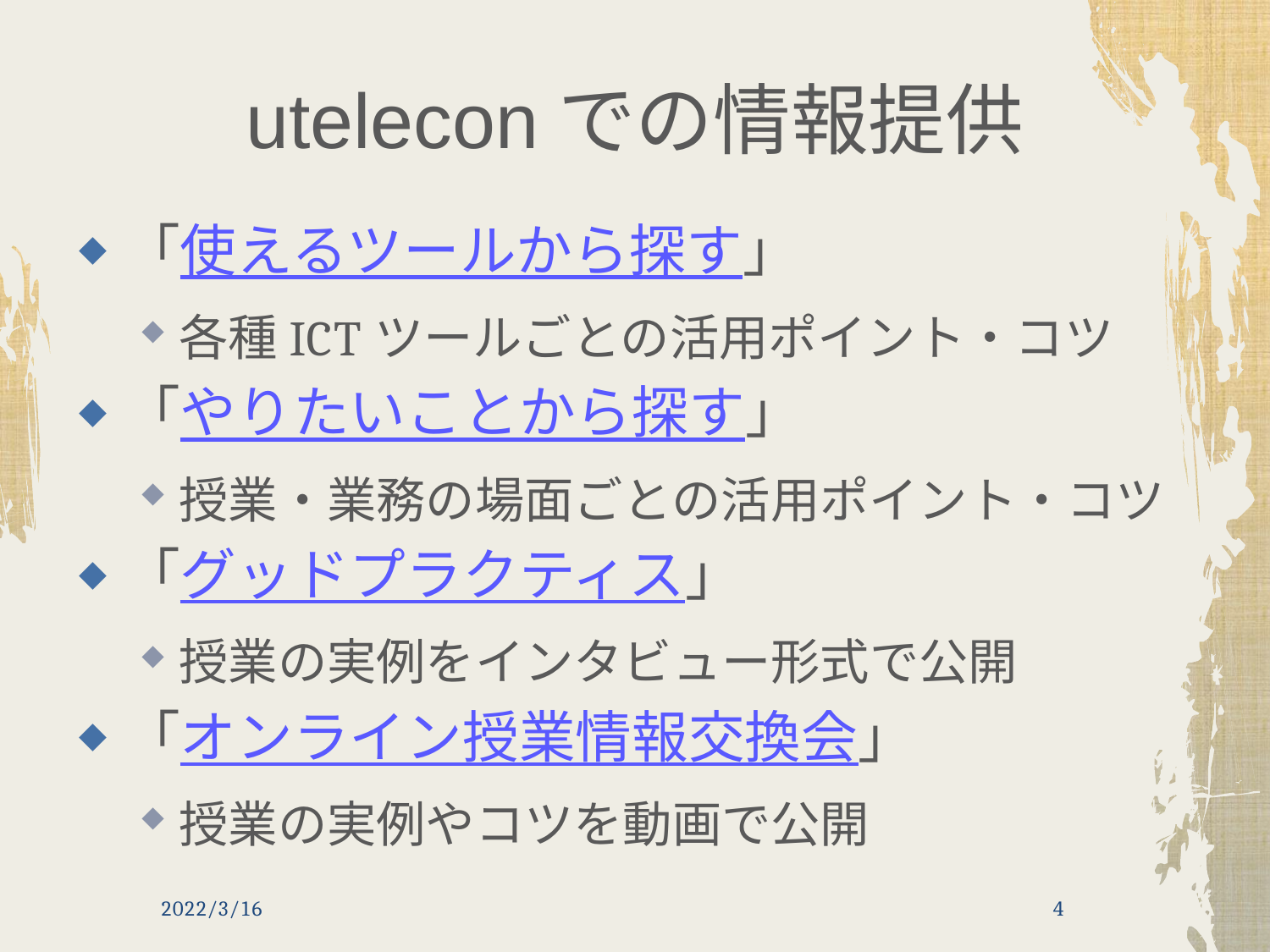

# uteleconでの情報提供
「使えるツールから探す」
各種ICTツールごとの活用ポイント・コツ
「やりたいことから探す」
授業・業務の場面ごとの活用ポイント・コツ
「グッドプラクティス」
授業の実例をインタビュー形式で公開
「オンライン授業情報交換会」
授業の実例やコツを動画で公開

2022/3/16
4